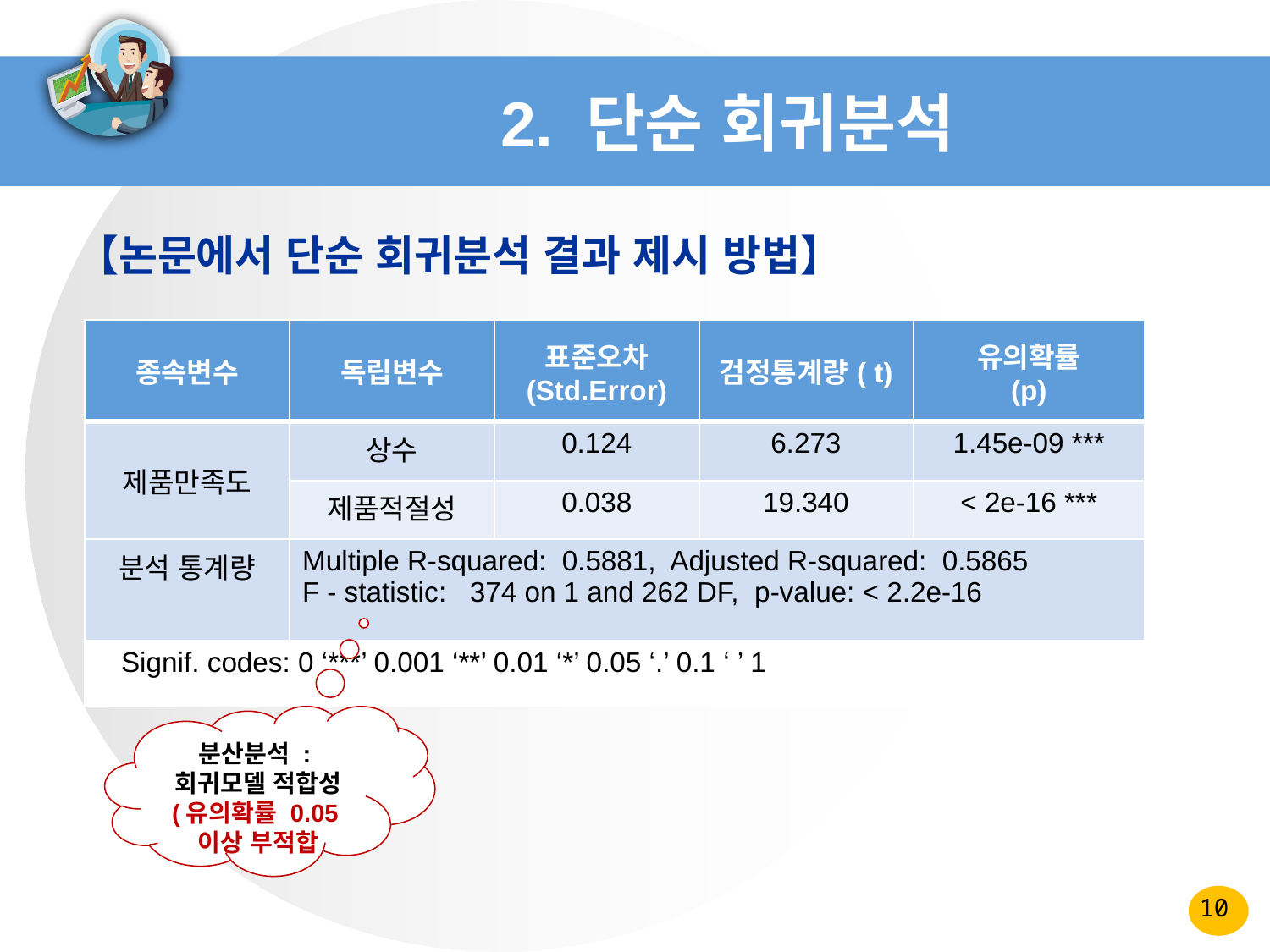

# 2. 단순 회귀분석
【논문에서 단순 회귀분석 결과 제시 방법】
| 종속변수 | 독립변수 | 표준오차 (Std.Error) | 검정통계량( t) | 유의확률 (p) |
| --- | --- | --- | --- | --- |
| 제품만족도 | 상수 | 0.124 | 6.273 | 1.45e-09 \*\*\* |
|  | 제품적절성 | 0.038 | 19.340 | < 2e-16 \*\*\* |
| 분석 통계량 | Multiple R-squared: 0.5881, Adjusted R-squared: 0.5865 F - statistic: 374 on 1 and 262 DF, p-value: < 2.2e-16 |  |  |  |
| Signif. codes: 0 ‘\*\*\*’ 0.001 ‘\*\*’ 0.01 ‘\*’ 0.05 ‘.’ 0.1 ‘ ’ 1 |  |  |  |  |
분산분석 :  회귀모델 적합성
(유의확률 0.05이상 부적합
10